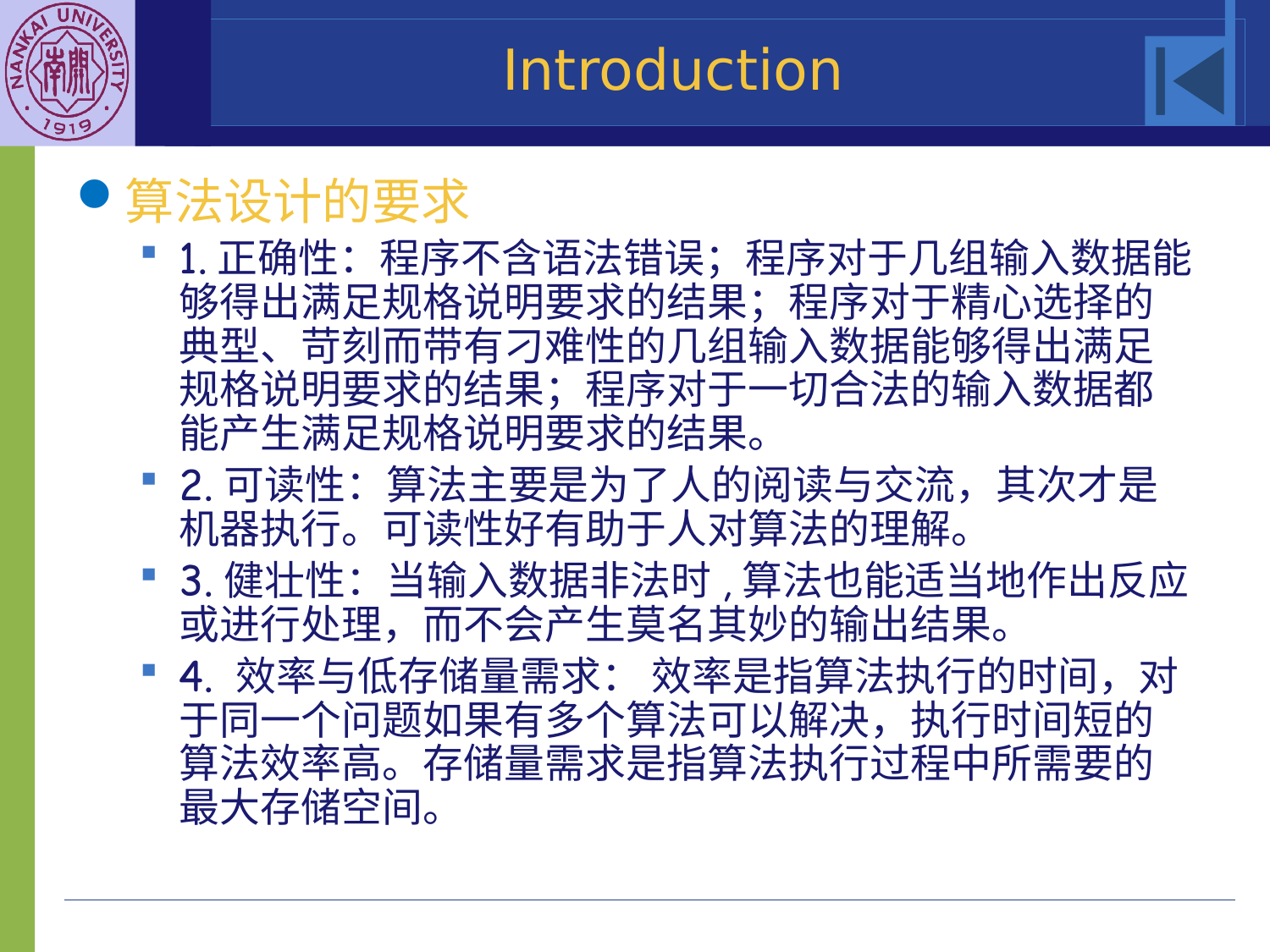

# Introduction

算法设计的要求
1.正确性：程序不含语法错误；程序对于几组输入数据能够得出满足规格说明要求的结果；程序对于精心选择的典型、苛刻而带有刁难性的几组输入数据能够得出满足规格说明要求的结果；程序对于一切合法的输入数据都能产生满足规格说明要求的结果。
2.可读性：算法主要是为了人的阅读与交流，其次才是机器执行。可读性好有助于人对算法的理解。
3.健壮性：当输入数据非法时,算法也能适当地作出反应或进行处理，而不会产生莫名其妙的输出结果。
4. 效率与低存储量需求： 效率是指算法执行的时间，对于同一个问题如果有多个算法可以解决，执行时间短的算法效率高。存储量需求是指算法执行过程中所需要的最大存储空间。
37